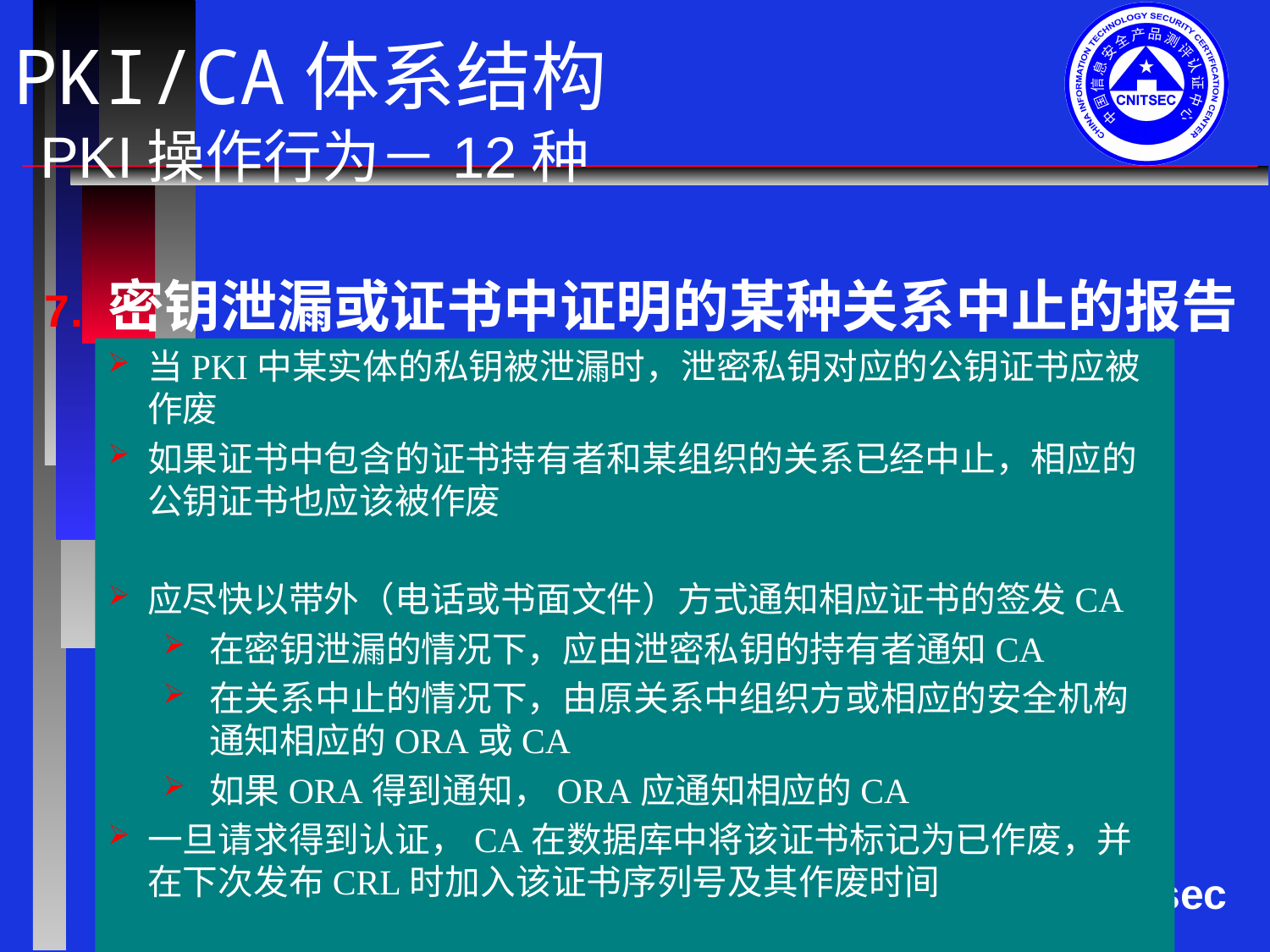

# PKI/CA体系结构 PKI操作行为－12种
密钥泄漏或证书中证明的某种关系中止的报告

当PKI中某实体的私钥被泄漏时，泄密私钥对应的公钥证书应被作废
如果证书中包含的证书持有者和某组织的关系已经中止，相应的公钥证书也应该被作废

应尽快以带外（电话或书面文件）方式通知相应证书的签发CA
在密钥泄漏的情况下，应由泄密私钥的持有者通知CA
在关系中止的情况下，由原关系中组织方或相应的安全机构通知相应的ORA或CA
如果ORA得到通知，ORA应通知相应的CA
一旦请求得到认证，CA在数据库中将该证书标记为已作废，并在下次发布CRL时加入该证书序列号及其作废时间